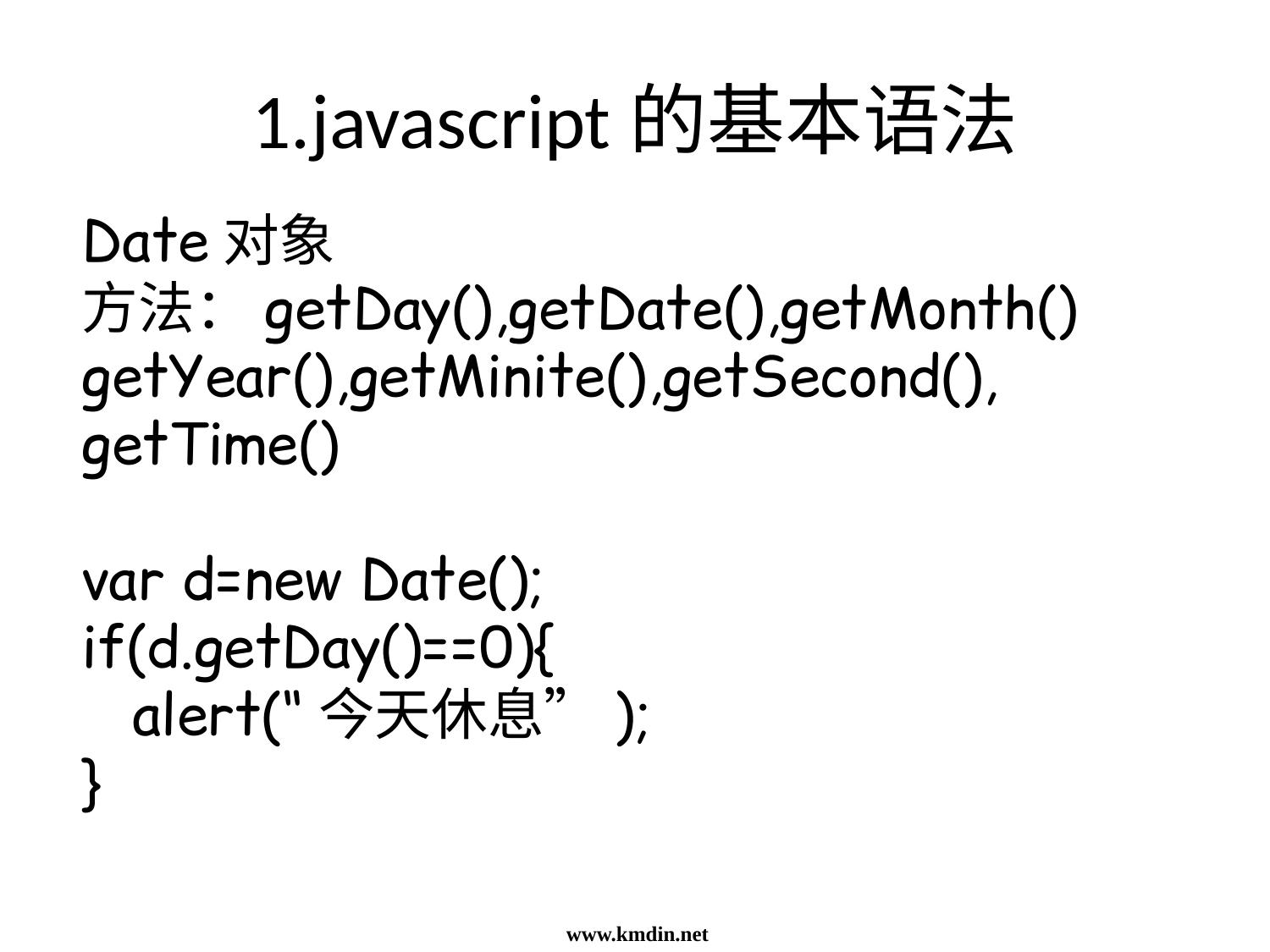

# 1.javascript的基本语法
Date对象
方法：getDay(),getDate(),getMonth()
getYear(),getMinite(),getSecond(),
getTime()

var d=new Date();
if(d.getDay()==0){
   alert(“今天休息”);
}